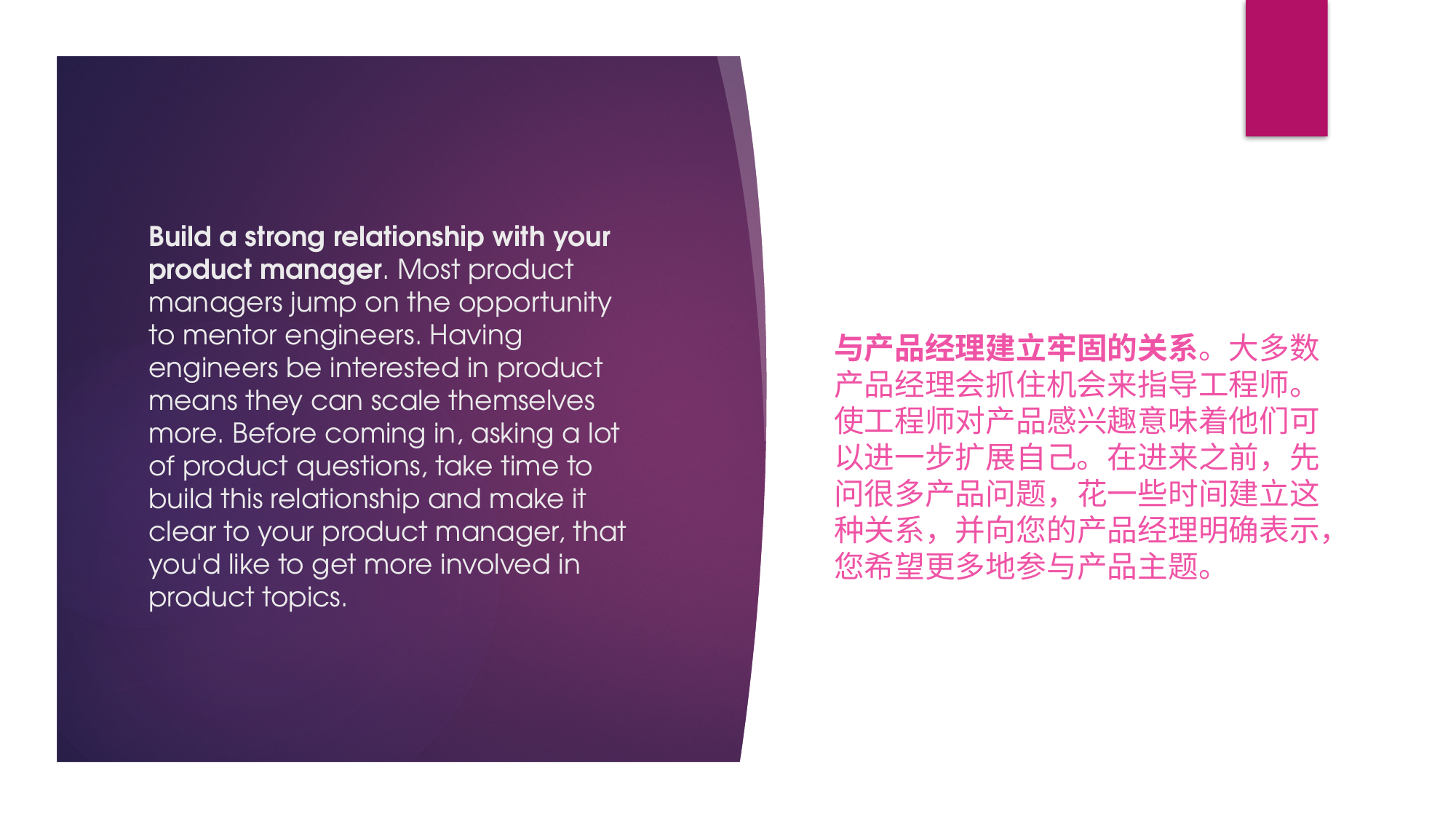

# Build a strong relationship with your product manager. Most product managers jump on the opportunity to mentor engineers. Having engineers be interested in product means they can scale themselves more. Before coming in, asking a lot of product questions, take time to build this relationship and make it clear to your product manager, that you'd like to get more involved in product topics.
与产品经理建立牢固的关系。大多数产品经理会抓住机会来指导工程师。使工程师对产品感兴趣意味着他们可以进一步扩展自己。在进来之前，先问很多产品问题，花一些时间建立这种关系，并向您的产品经理明确表示，您希望更多地参与产品主题。